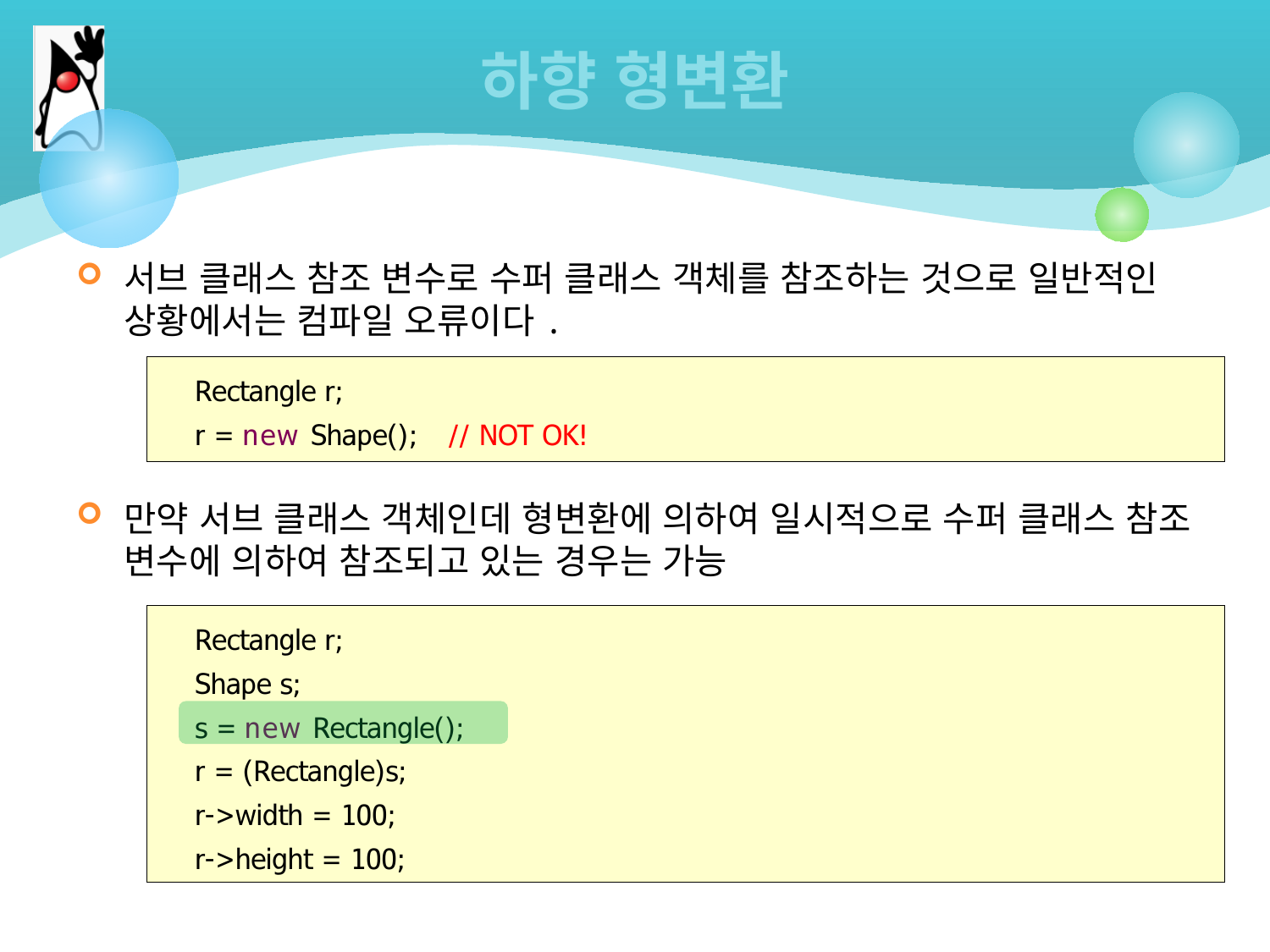

# 하향 형변환
서브 클래스 참조 변수로 수퍼 클래스 객체를 참조하는 것으로 일반적인 상황에서는 컴파일 오류이다.

만약 서브 클래스 객체인데 형변환에 의하여 일시적으로 수퍼 클래스 참조 변수에 의하여 참조되고 있는 경우는 가능

Rectangle r;
r = new Shape();	// NOT OK!
Rectangle r;
Shape s;
s = new Rectangle();
r = (Rectangle)s;
r->width = 100;
r->height = 100;